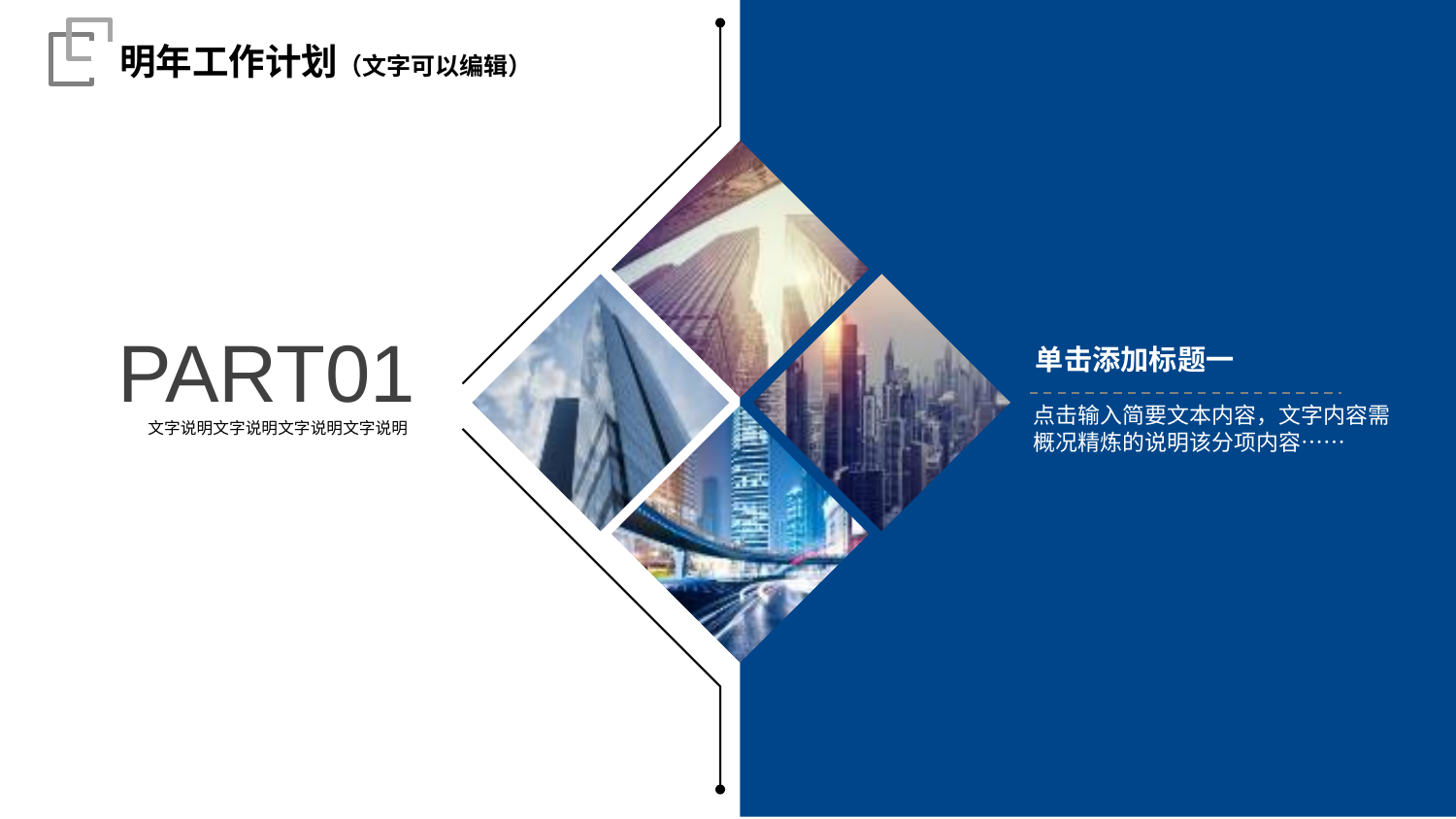

明年工作计划（文字可以编辑）

PART01
文字说明文字说明文字说明文字说明
单击添加标题一
点击输入简要文本内容，文字内容需概况精炼的说明该分项内容……